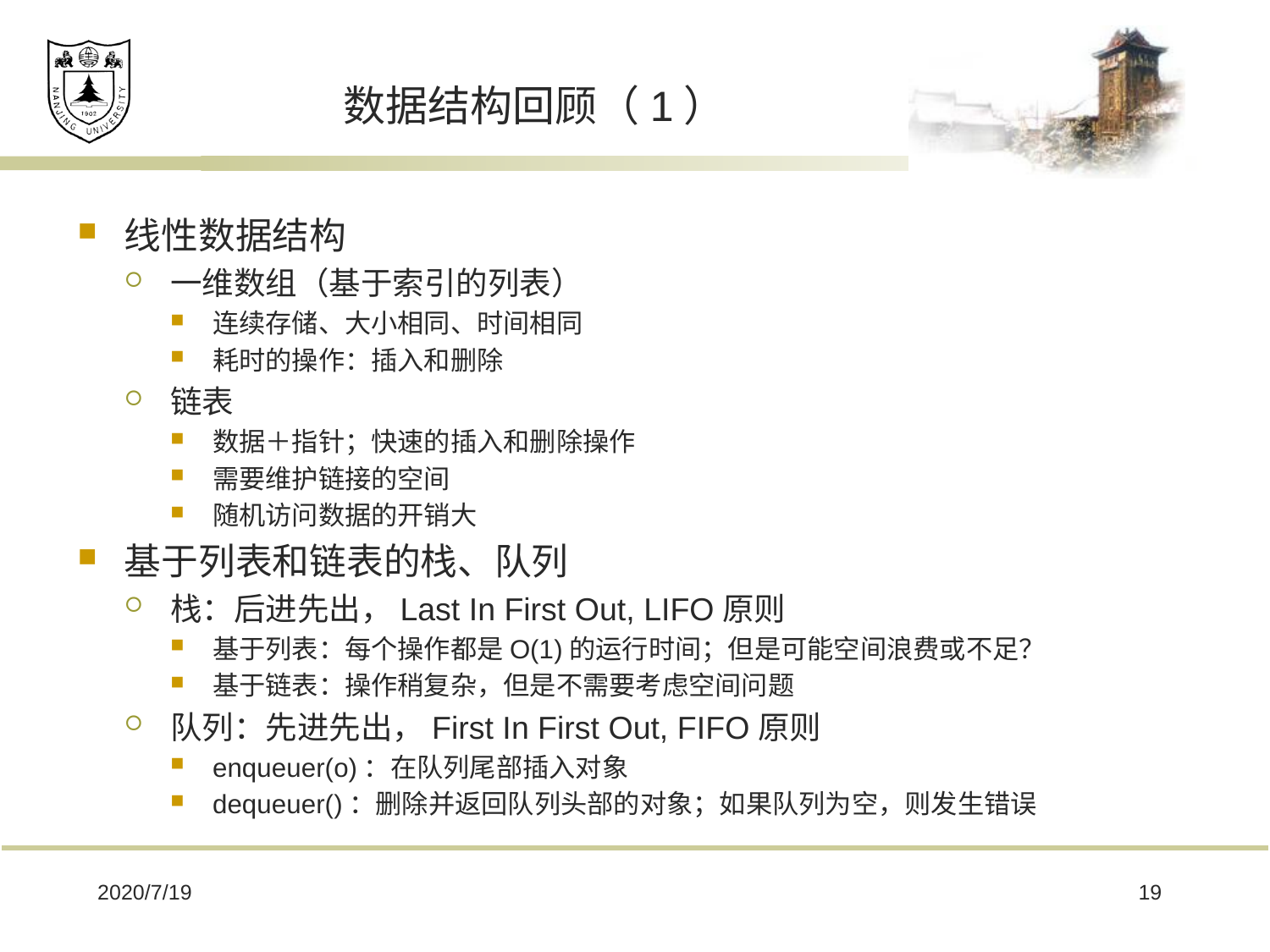

# 数据结构回顾（1）
线性数据结构
一维数组（基于索引的列表）
连续存储、大小相同、时间相同
耗时的操作：插入和删除
链表
数据＋指针；快速的插入和删除操作
需要维护链接的空间
随机访问数据的开销大
基于列表和链表的栈、队列
栈：后进先出，Last In First Out, LIFO原则
基于列表：每个操作都是O(1)的运行时间；但是可能空间浪费或不足？
基于链表：操作稍复杂，但是不需要考虑空间问题
队列：先进先出，First In First Out, FIFO原则
enqueuer(o)：在队列尾部插入对象
dequeuer()：删除并返回队列头部的对象；如果队列为空，则发生错误

2020/7/19
19